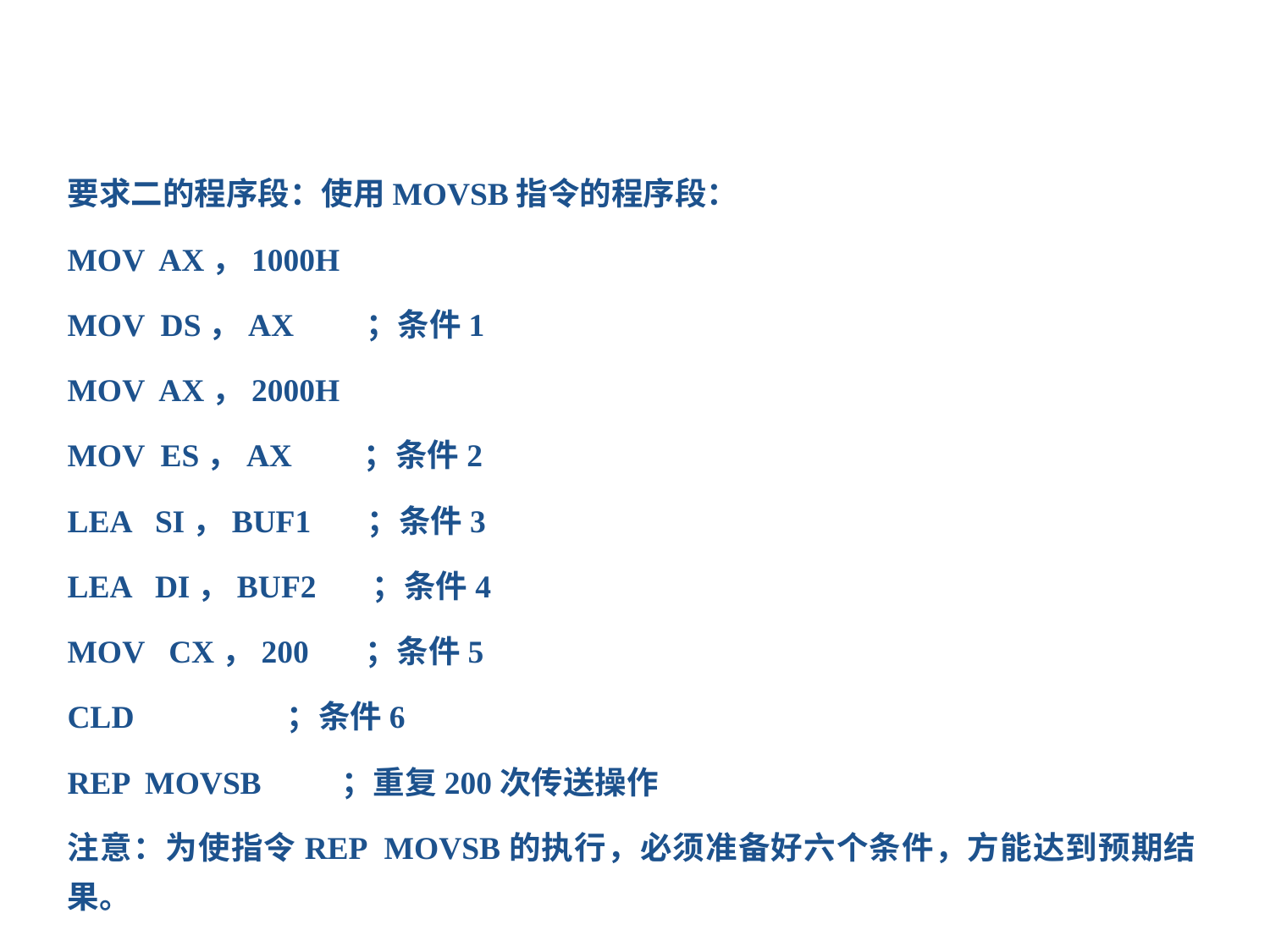

要求二的程序段：使用MOVSB指令的程序段：
MOV  AX，1000H
MOV  DS，AX        ；条件1
MOV  AX，2000H
MOV  ES，AX        ；条件2
LEA   SI，BUF1      ；条件3
LEA   DI，BUF2      ；条件4
MOV   CX，200      ；条件5
CLD                  ；条件6
REP  MOVSB         ；重复200次传送操作
注意：为使指令REP  MOVSB的执行，必须准备好六个条件，方能达到预期结果。